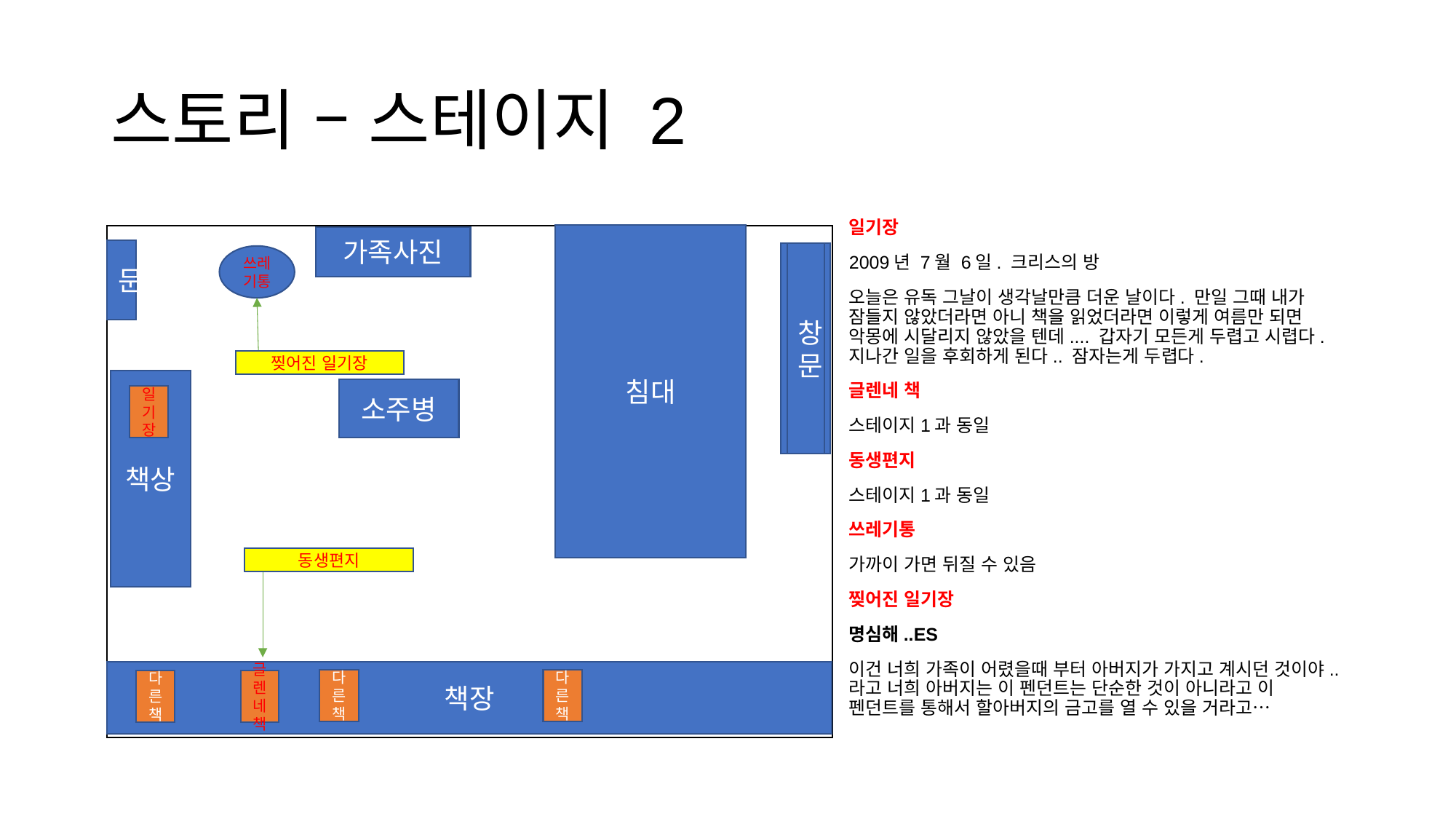

# 스토리 – 스테이지 2
일기장
2009년 7월 6일. 크리스의 방
오늘은 유독 그날이 생각날만큼 더운 날이다. 만일 그때 내가 잠들지 않았더라면 아니 책을 읽었더라면 이렇게 여름만 되면 악몽에 시달리지 않았을 텐데.... 갑자기 모든게 두렵고 시렵다. 지나간 일을 후회하게 된다.. 잠자는게 두렵다.
글렌네 책
스테이지1과 동일
동생편지
스테이지1과 동일
쓰레기통
가까이 가면 뒤질 수 있음
찢어진 일기장
명심해..ES
이건 너희 가족이 어렸을때 부터 아버지가 가지고 계시던 것이야.. 라고 너희 아버지는 이 펜던트는 단순한 것이 아니라고 이 펜던트를 통해서 할아버지의 금고를 열 수 있을 거라고…

침대

가족사진
문
창문
쓰레기통
찢어진 일기장
책상
소주병
일기장
동생편지
책장
다른책
다른책
다른책
글렌네책